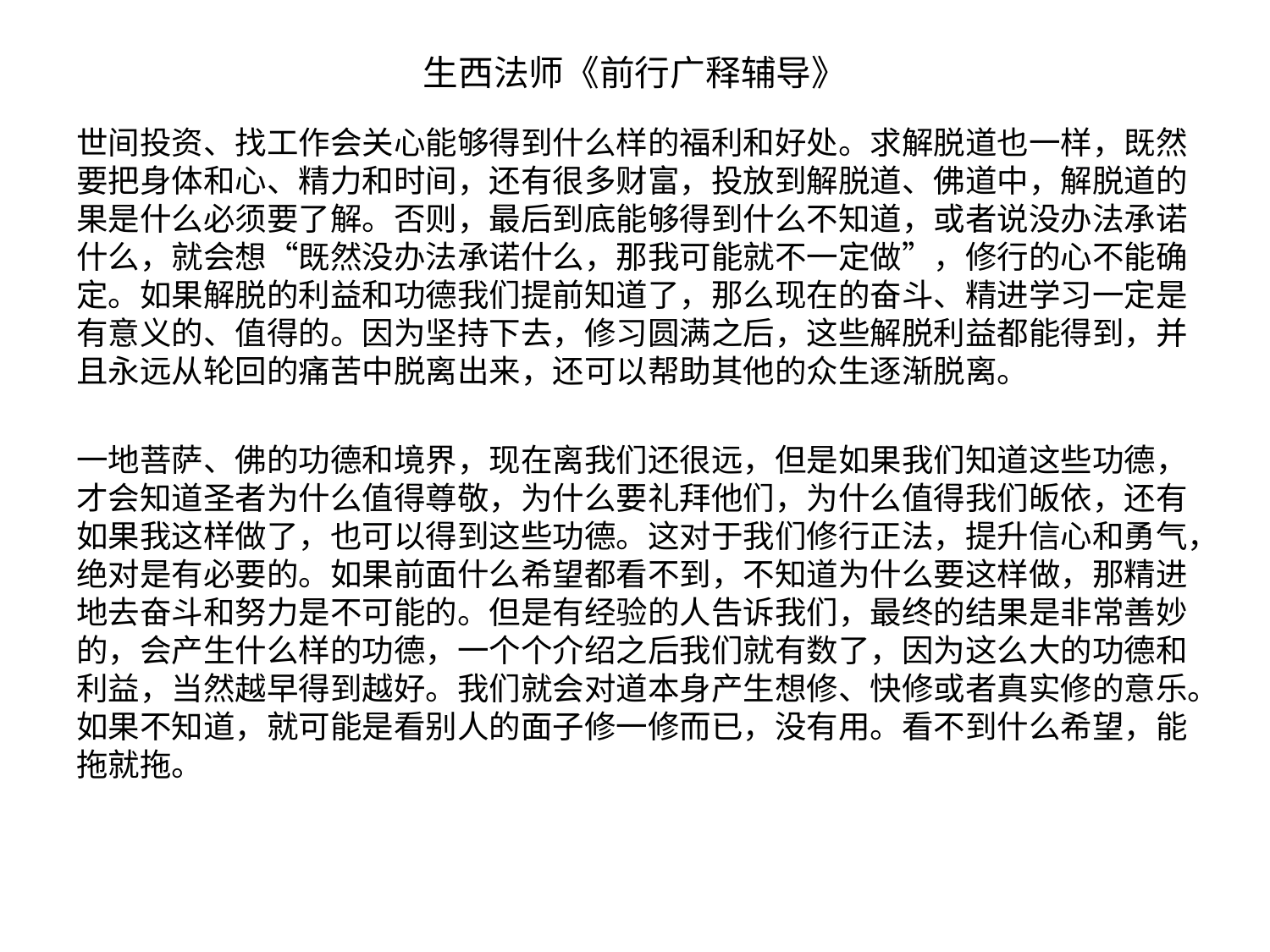

# 生西法师《前行广释辅导》
世间投资、找工作会关心能够得到什么样的福利和好处。求解脱道也一样，既然要把身体和心、精力和时间，还有很多财富，投放到解脱道、佛道中，解脱道的果是什么必须要了解。否则，最后到底能够得到什么不知道，或者说没办法承诺什么，就会想“既然没办法承诺什么，那我可能就不一定做”，修行的心不能确定。如果解脱的利益和功德我们提前知道了，那么现在的奋斗、精进学习一定是有意义的、值得的。因为坚持下去，修习圆满之后，这些解脱利益都能得到，并且永远从轮回的痛苦中脱离出来，还可以帮助其他的众生逐渐脱离。

一地菩萨、佛的功德和境界，现在离我们还很远，但是如果我们知道这些功德，才会知道圣者为什么值得尊敬，为什么要礼拜他们，为什么值得我们皈依，还有如果我这样做了，也可以得到这些功德。这对于我们修行正法，提升信心和勇气，绝对是有必要的。如果前面什么希望都看不到，不知道为什么要这样做，那精进地去奋斗和努力是不可能的。但是有经验的人告诉我们，最终的结果是非常善妙的，会产生什么样的功德，一个个介绍之后我们就有数了，因为这么大的功德和利益，当然越早得到越好。我们就会对道本身产生想修、快修或者真实修的意乐。如果不知道，就可能是看别人的面子修一修而已，没有用。看不到什么希望，能拖就拖。